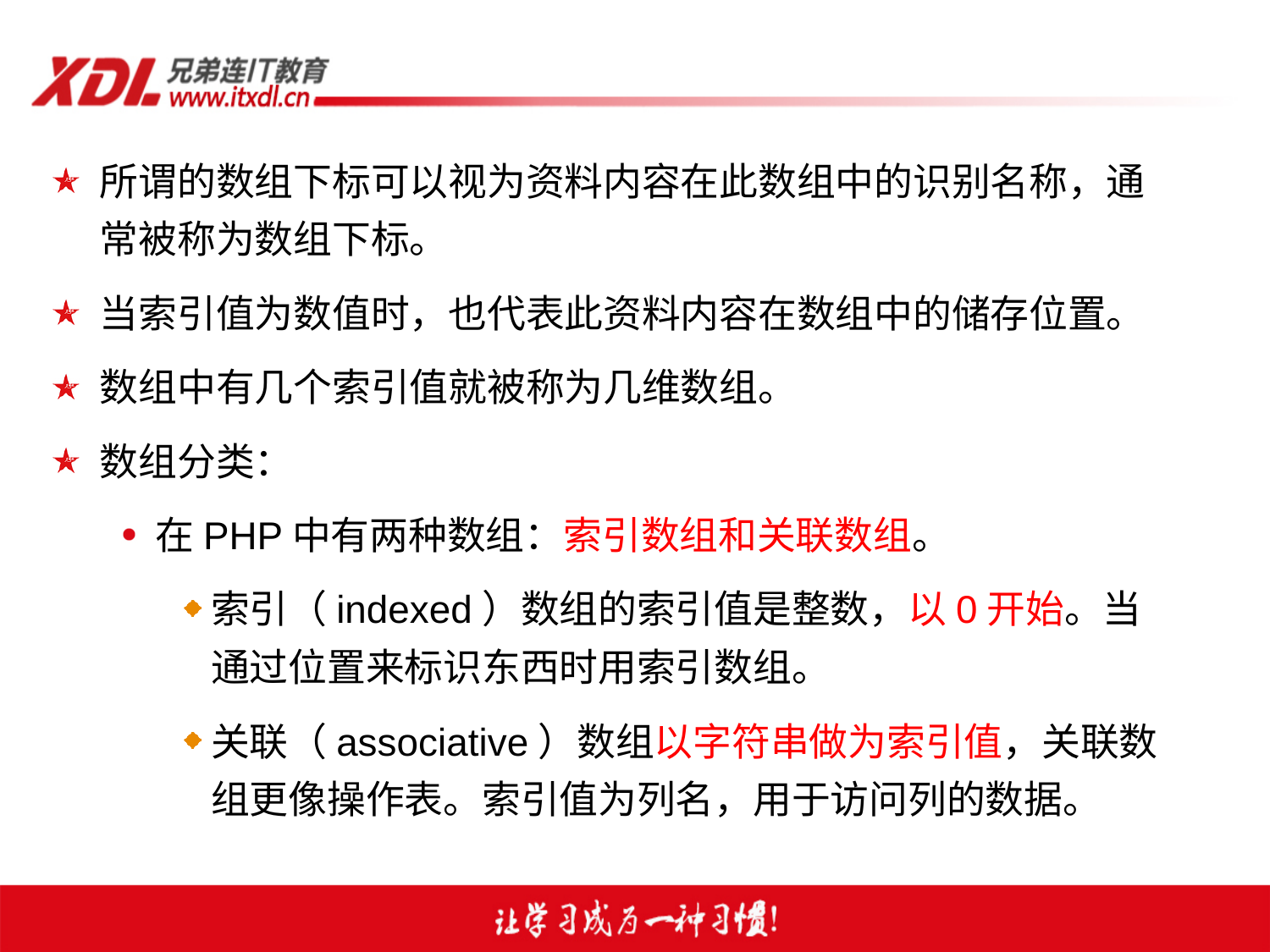

所谓的数组下标可以视为资料内容在此数组中的识别名称，通常被称为数组下标。
当索引值为数值时，也代表此资料内容在数组中的储存位置。
数组中有几个索引值就被称为几维数组。
数组分类：
在PHP中有两种数组：索引数组和关联数组。
索引（indexed）数组的索引值是整数，以0开始。当通过位置来标识东西时用索引数组。
关联（associative）数组以字符串做为索引值，关联数组更像操作表。索引值为列名，用于访问列的数据。